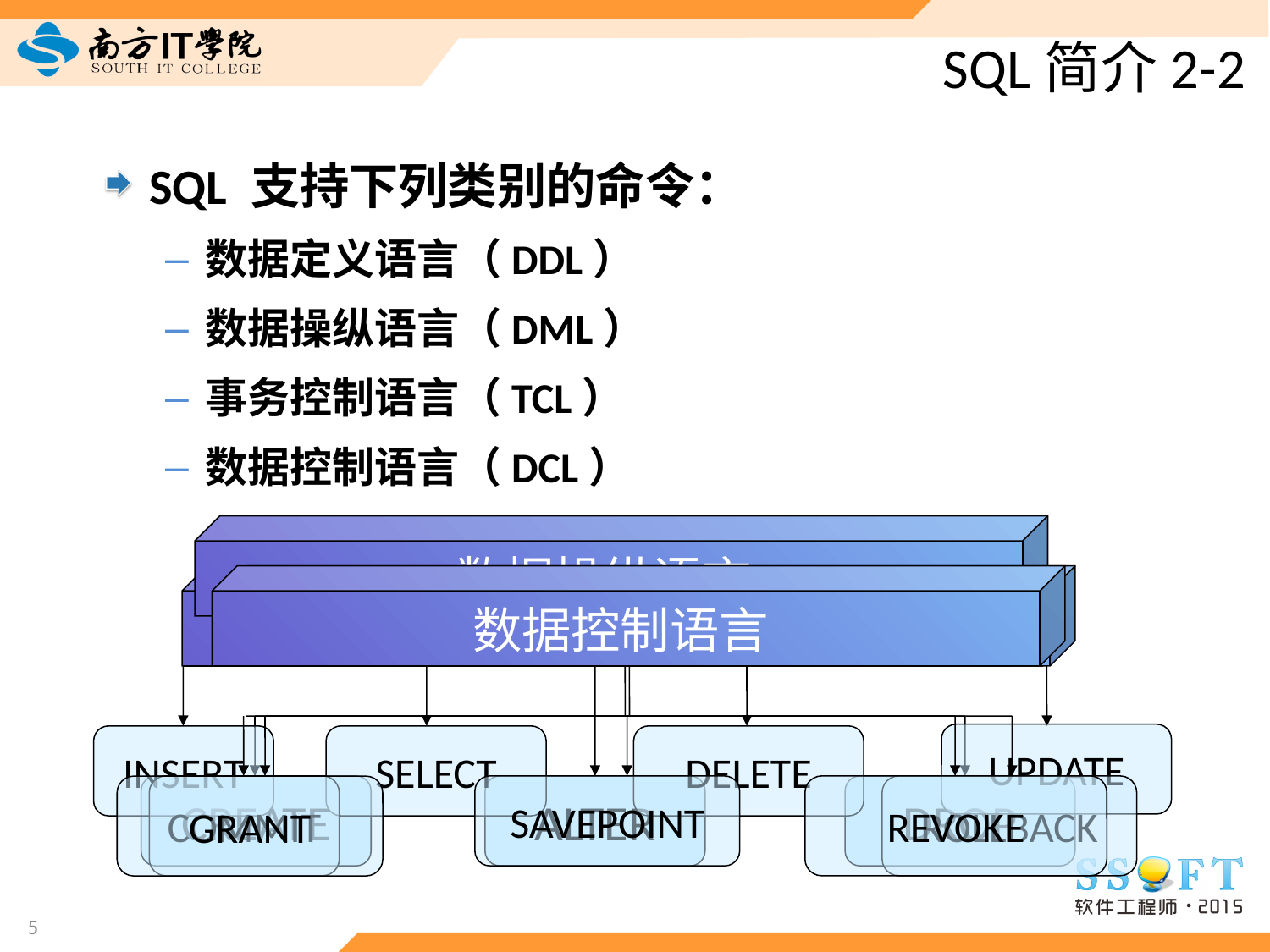

# SQL简介2-2
SQL 支持下列类别的命令：
数据定义语言（DDL）
数据操纵语言（DML）
事务控制语言（TCL）
数据控制语言（DCL）
数据操纵语言
数据定义语言
数据控制语言
事务控制语言

UPDATE
INSERT
SELECT
DELETE
CREATE
COMMIT
SAVEPOINT
ALTER
REVOKE
DROP
ROLLBACK
GRANT
5